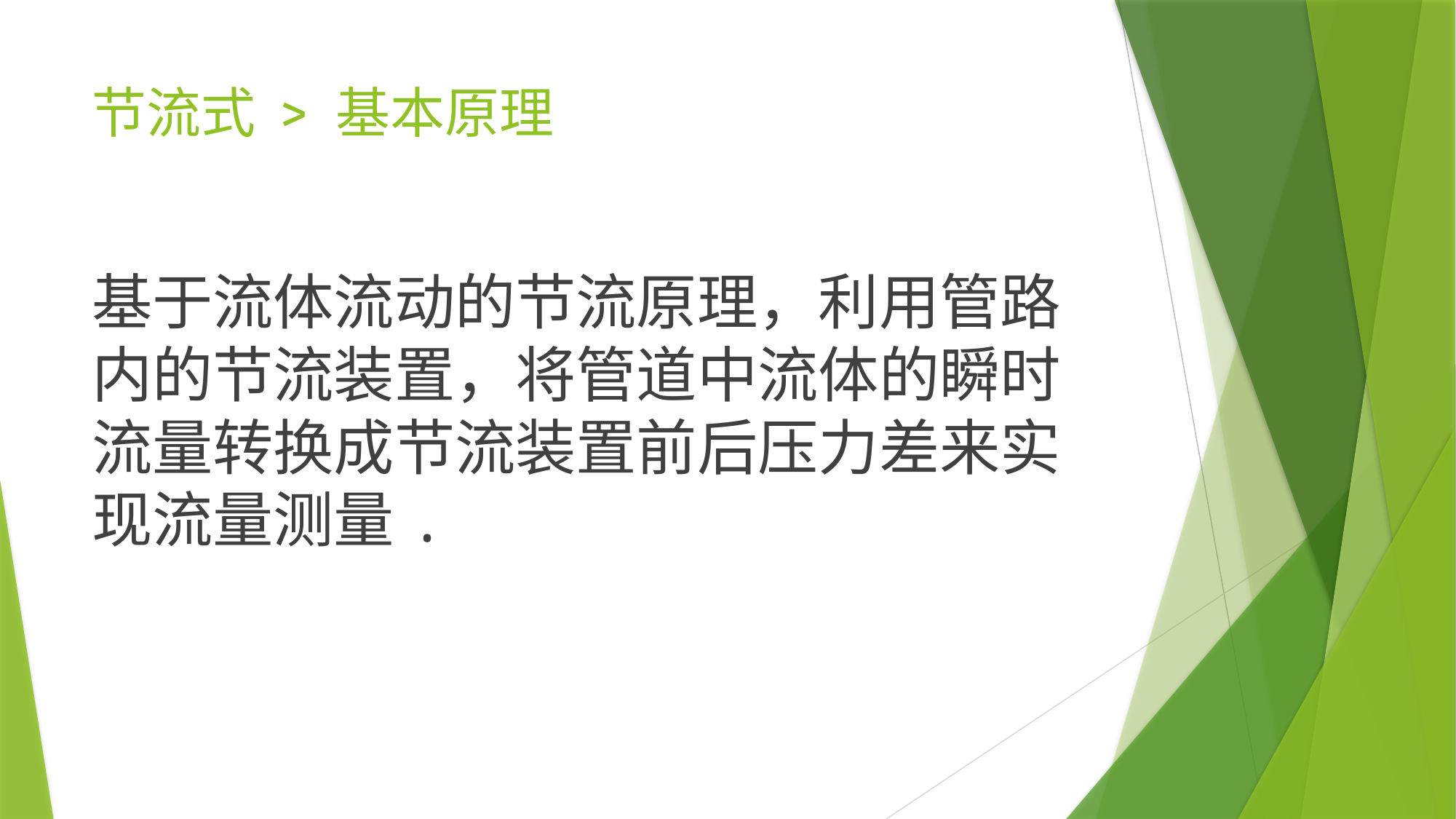

# 节流式 > 基本原理
基于流体流动的节流原理，利用管路内的节流装置，将管道中流体的瞬时流量转换成节流装置前后压力差来实现流量测量.